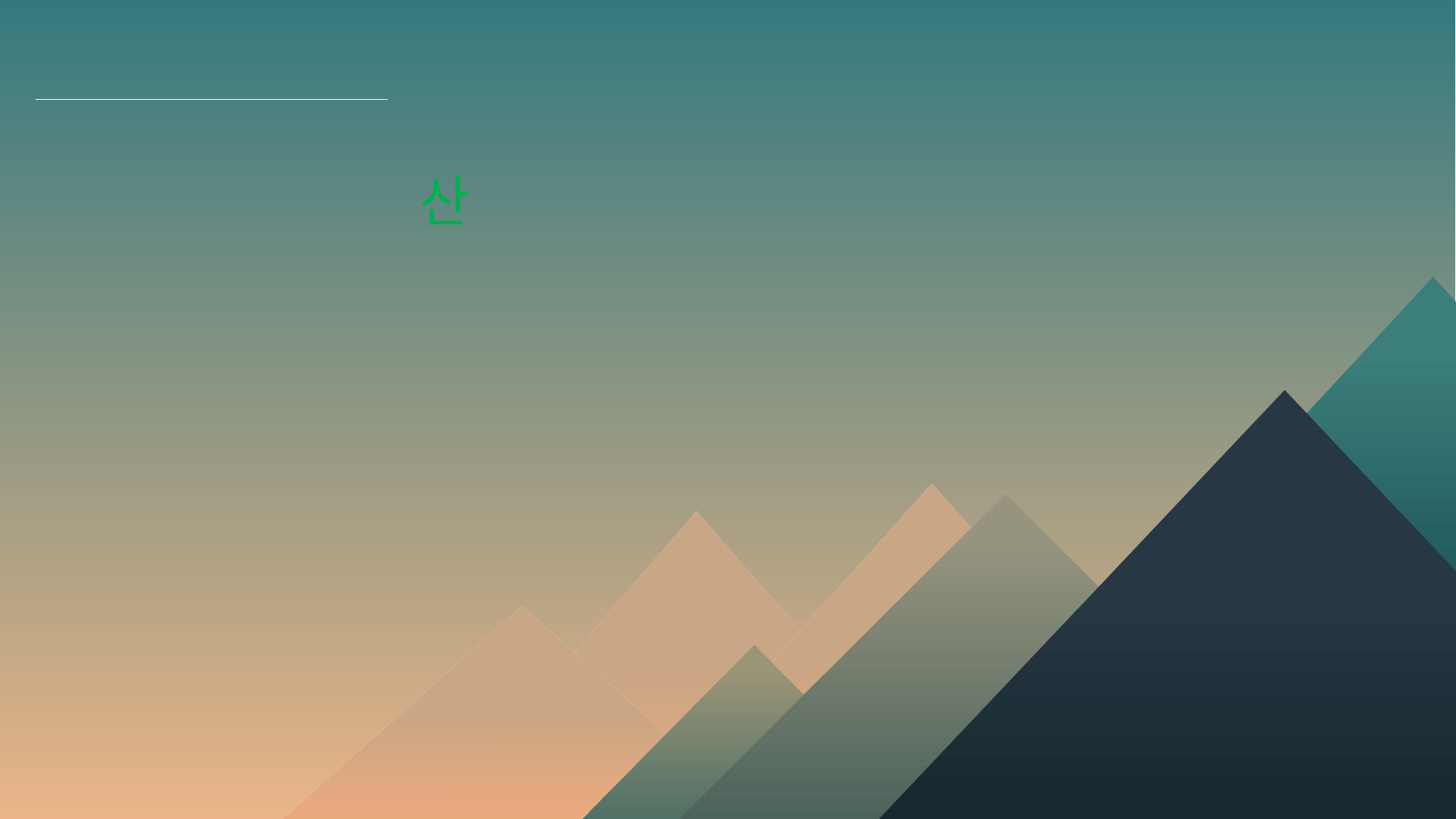

Develop Application
사용자가 검색한 산의 정보를 출력하는 프로그램

    기본 구현 기능                              추가 기능

-  산의 이름                                -  숲길 정보
-  전화번호                                 -  추천 등산 코스
-  산의 높이                                -  대중 교통 정보
-  산 위치
-  유래 및 상세 정보
-  E-Mail 발신